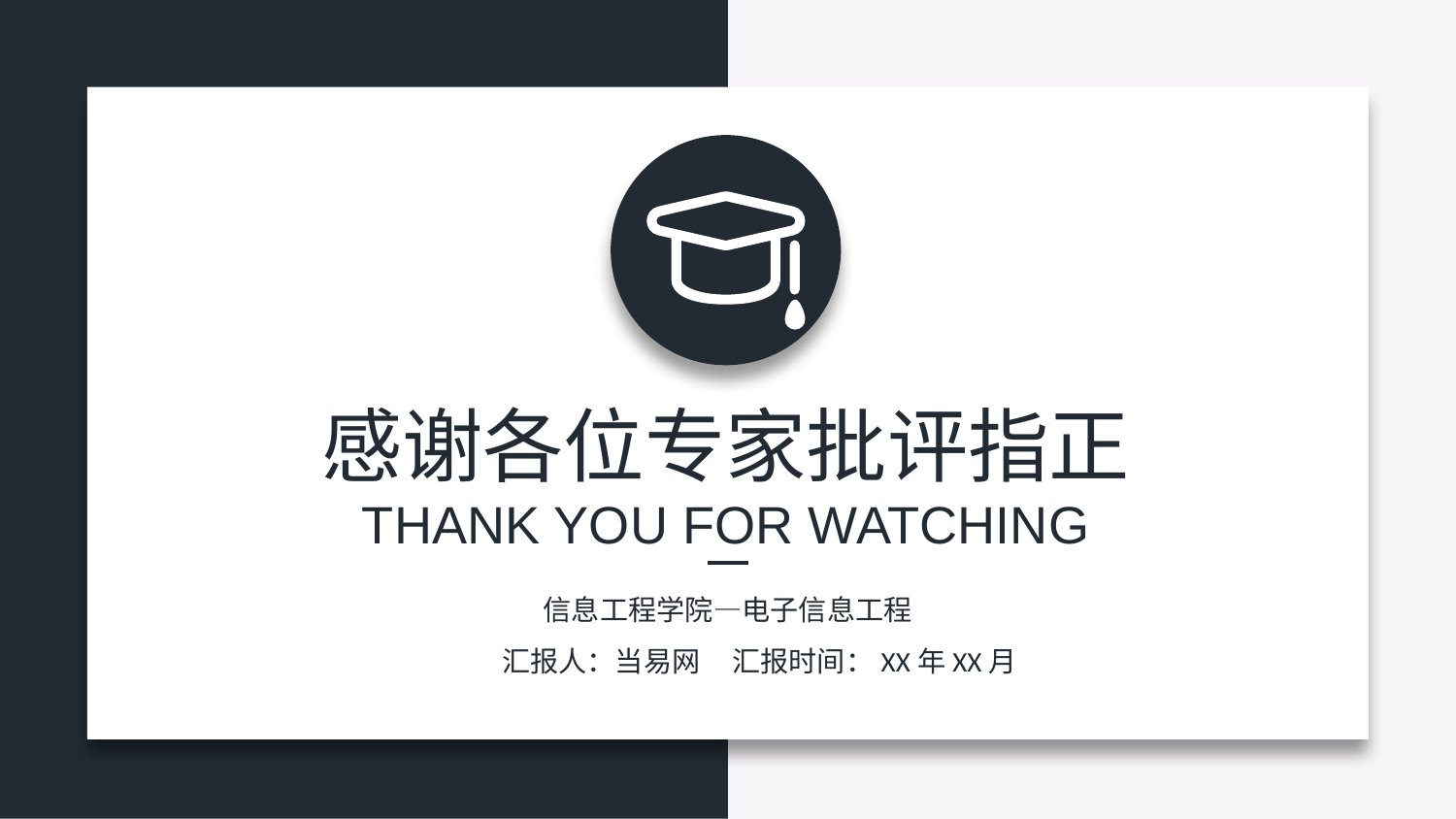

感谢各位专家批评指正
THANK YOU FOR WATCHING
信息工程学院—电子信息工程
汇报人：当易网     汇报时间：XX年XX月